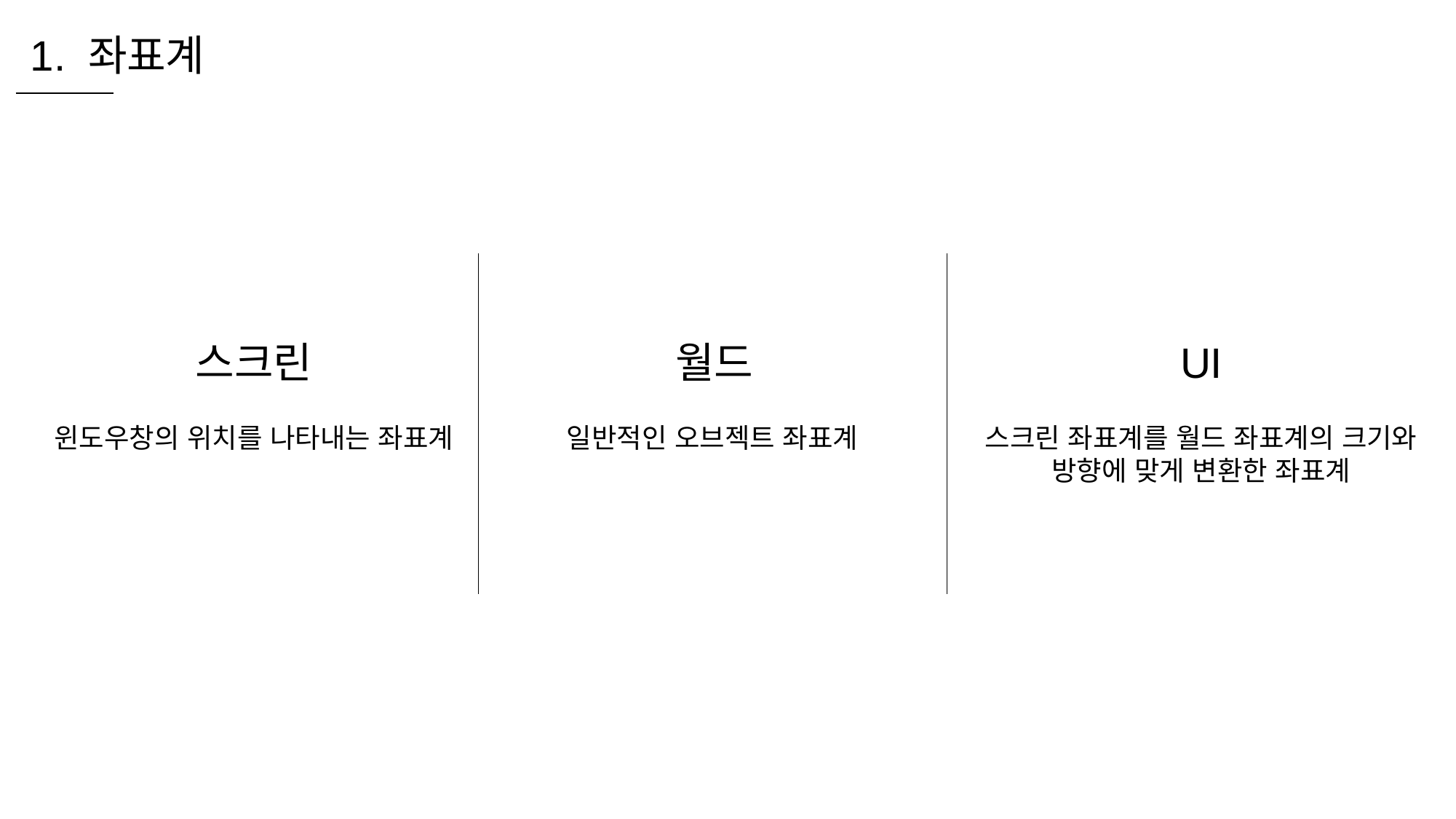

1. 좌표계
스크린
월드
UI
윈도우창의 위치를 나타내는 좌표계
일반적인 오브젝트 좌표계
스크린 좌표계를 월드 좌표계의 크기와
방향에 맞게 변환한 좌표계